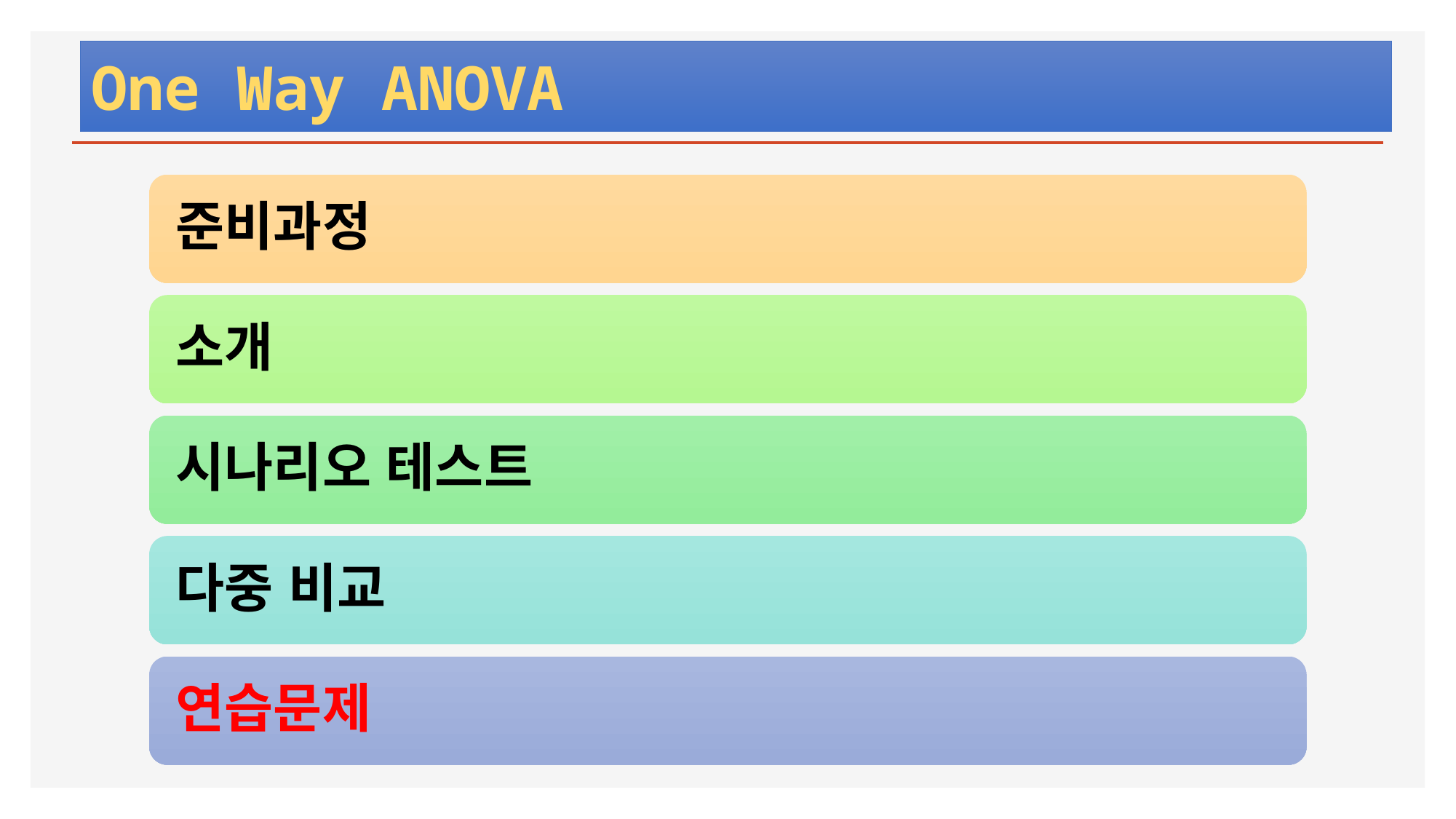

One Way ANOVA
준비과정
소개
시나리오 테스트
다중 비교
연습문제